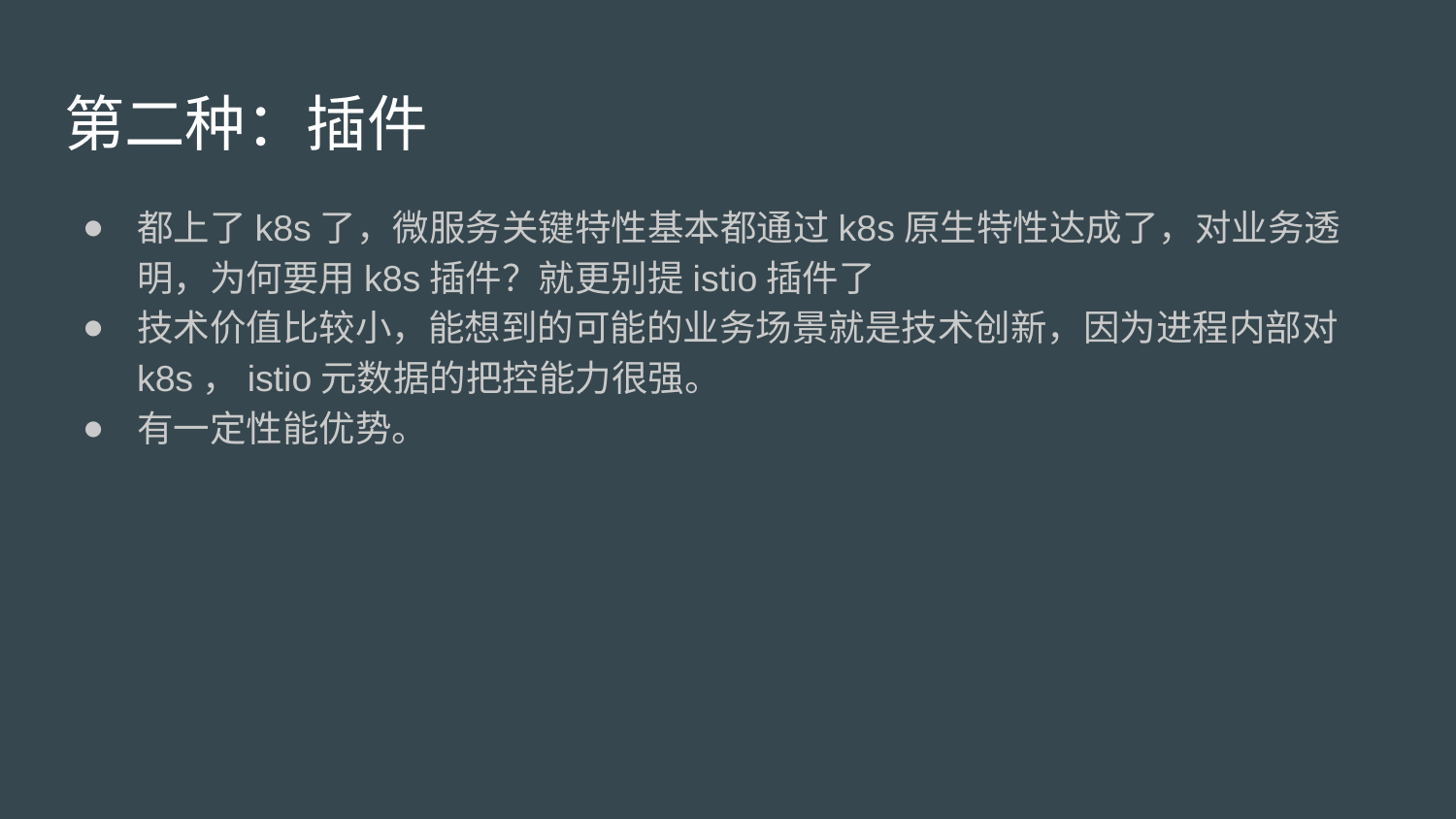

# 第二种：插件
都上了k8s了，微服务关键特性基本都通过k8s原生特性达成了，对业务透明，为何要用k8s插件？就更别提istio插件了
技术价值比较小，能想到的可能的业务场景就是技术创新，因为进程内部对k8s，istio元数据的把控能力很强。
有一定性能优势。